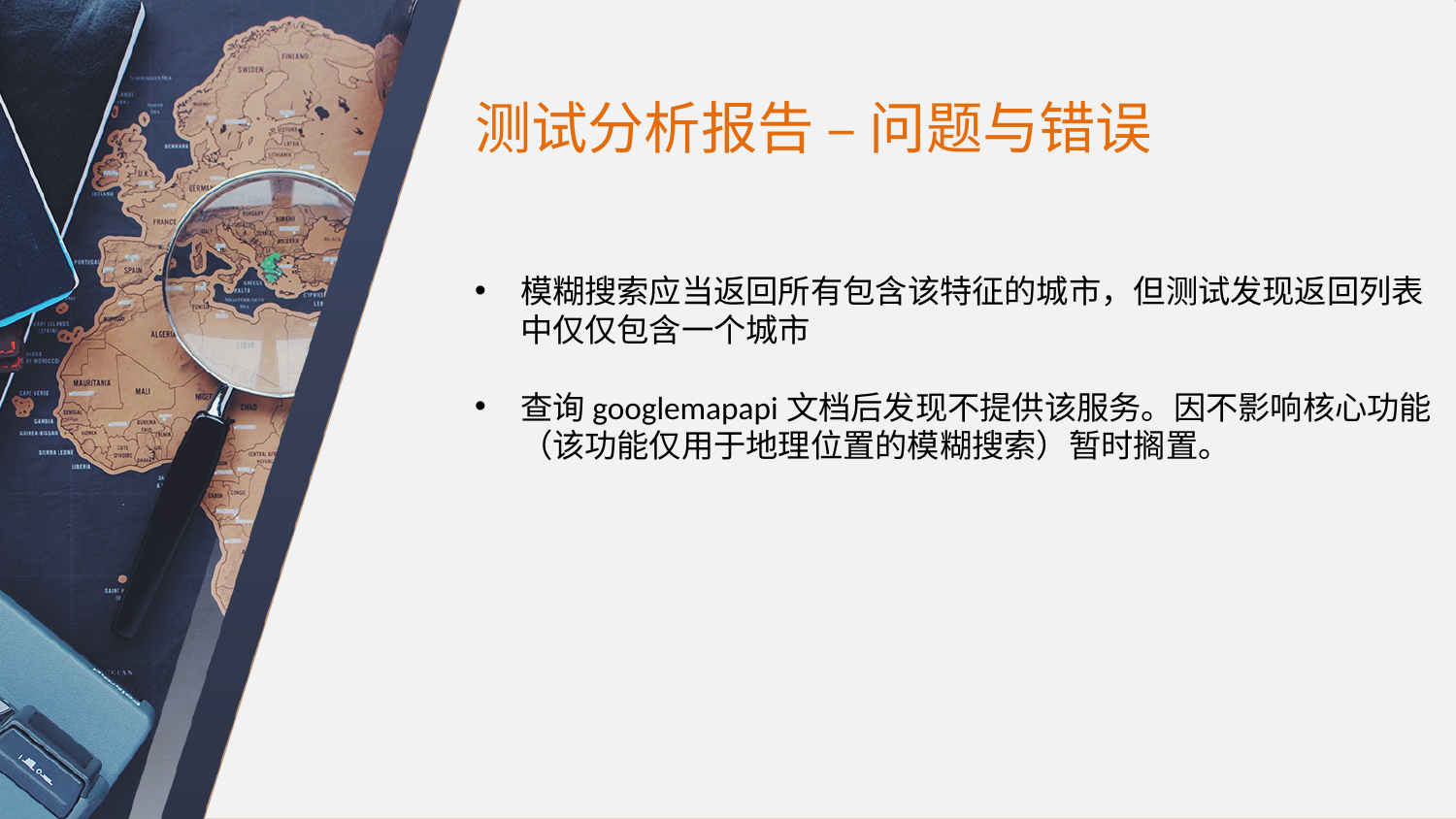

# 测试分析报告 – 问题与错误
模糊搜索应当返回所有包含该特征的城市，但测试发现返回列表中仅仅包含一个城市

查询googlemapapi文档后发现不提供该服务。因不影响核心功能（该功能仅用于地理位置的模糊搜索）暂时搁置。